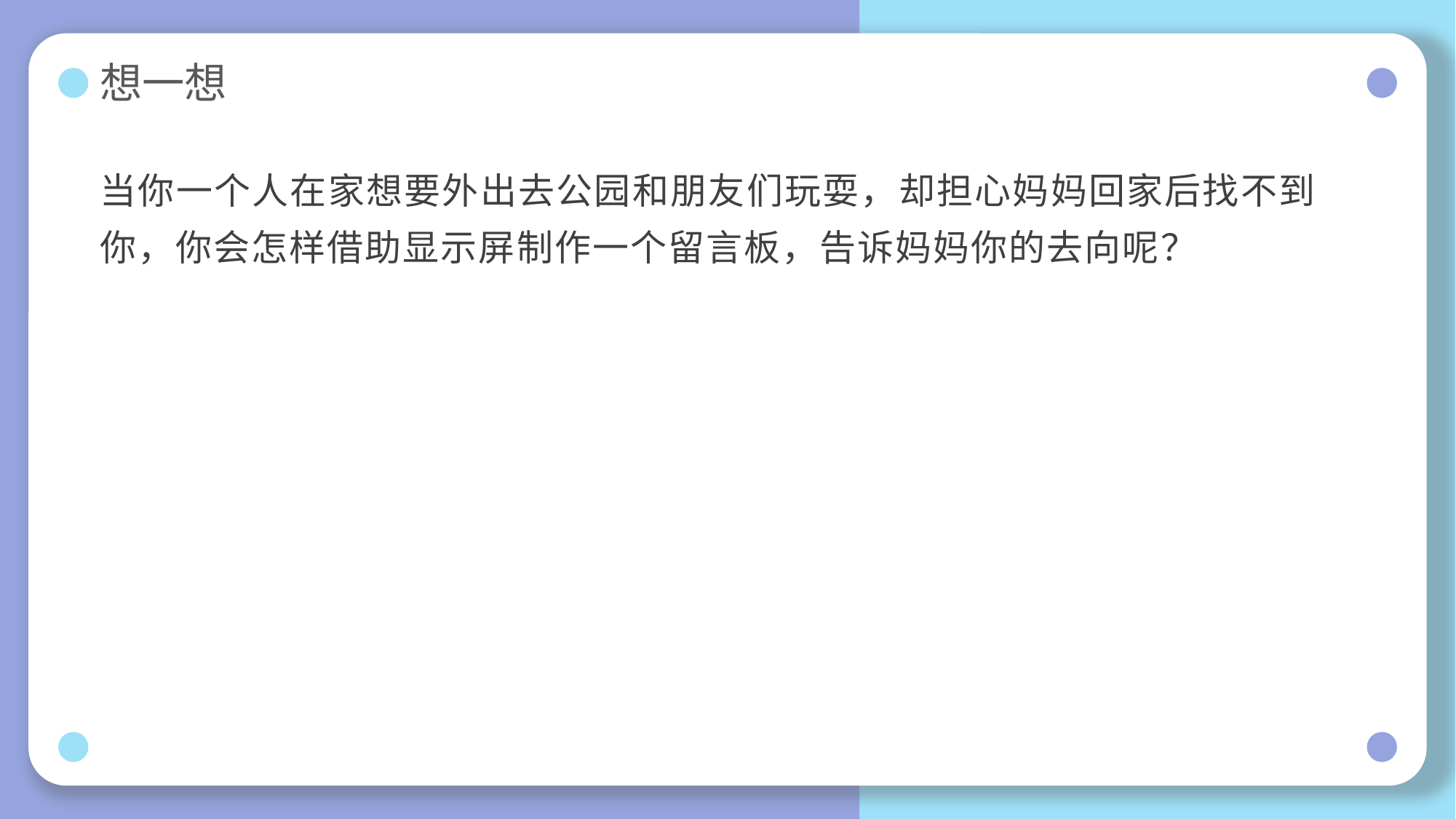

# 想一想
当你一个人在家想要外出去公园和朋友们玩耍，却担心妈妈回家后找不到你，你会怎样借助显示屏制作一个留言板，告诉妈妈你的去向呢？